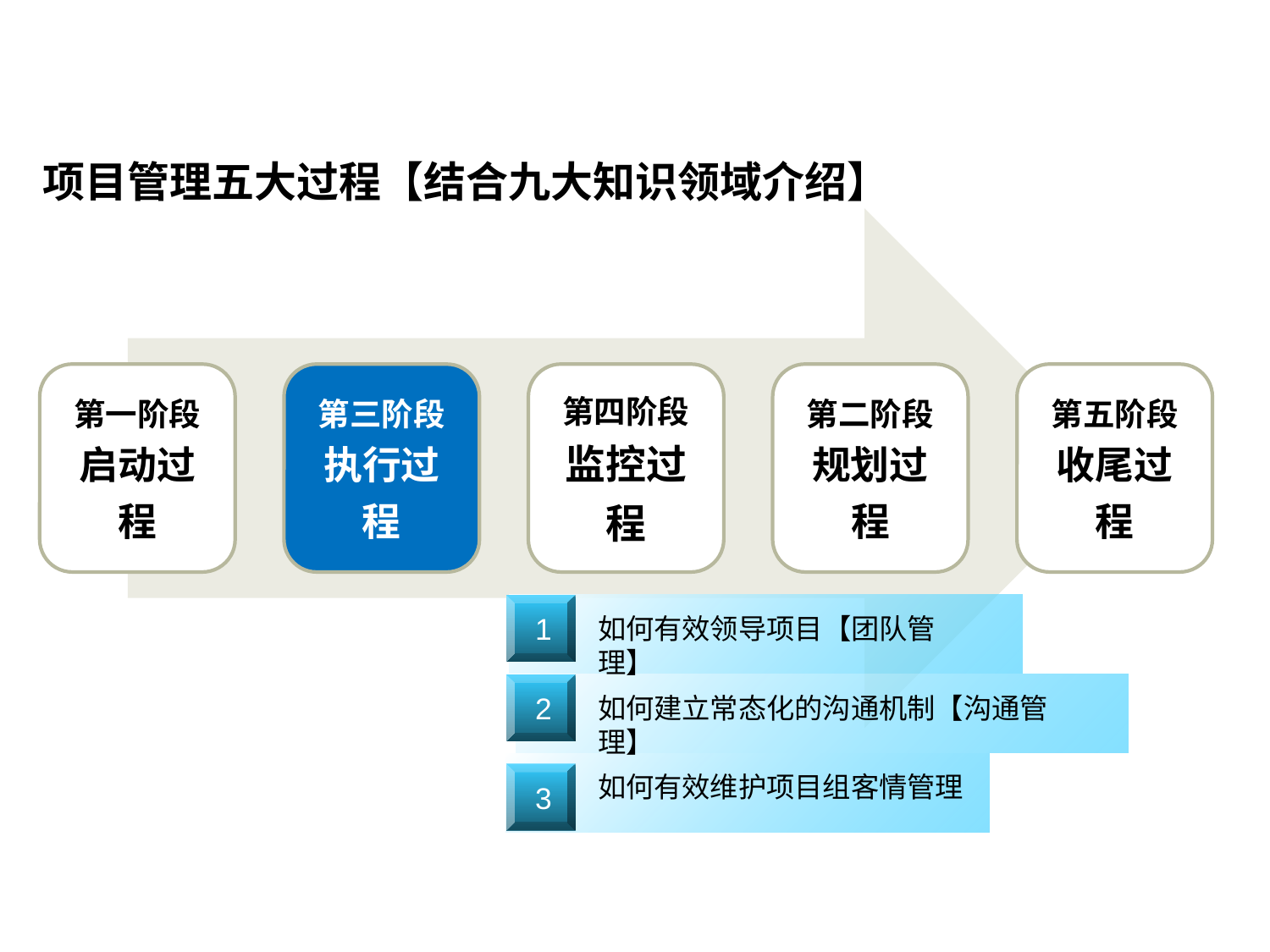

# 项目管理五大过程【结合九大知识领域介绍】
第一阶段
启动过程
第三阶段
执行过程
第二阶段
规划过程
第五阶段
收尾过程
第四阶段
监控过程
 1

如何有效领导项目【团队管理】

 2

如何建立常态化的沟通机制【沟通管理】

 3
如何有效维护项目组客情管理